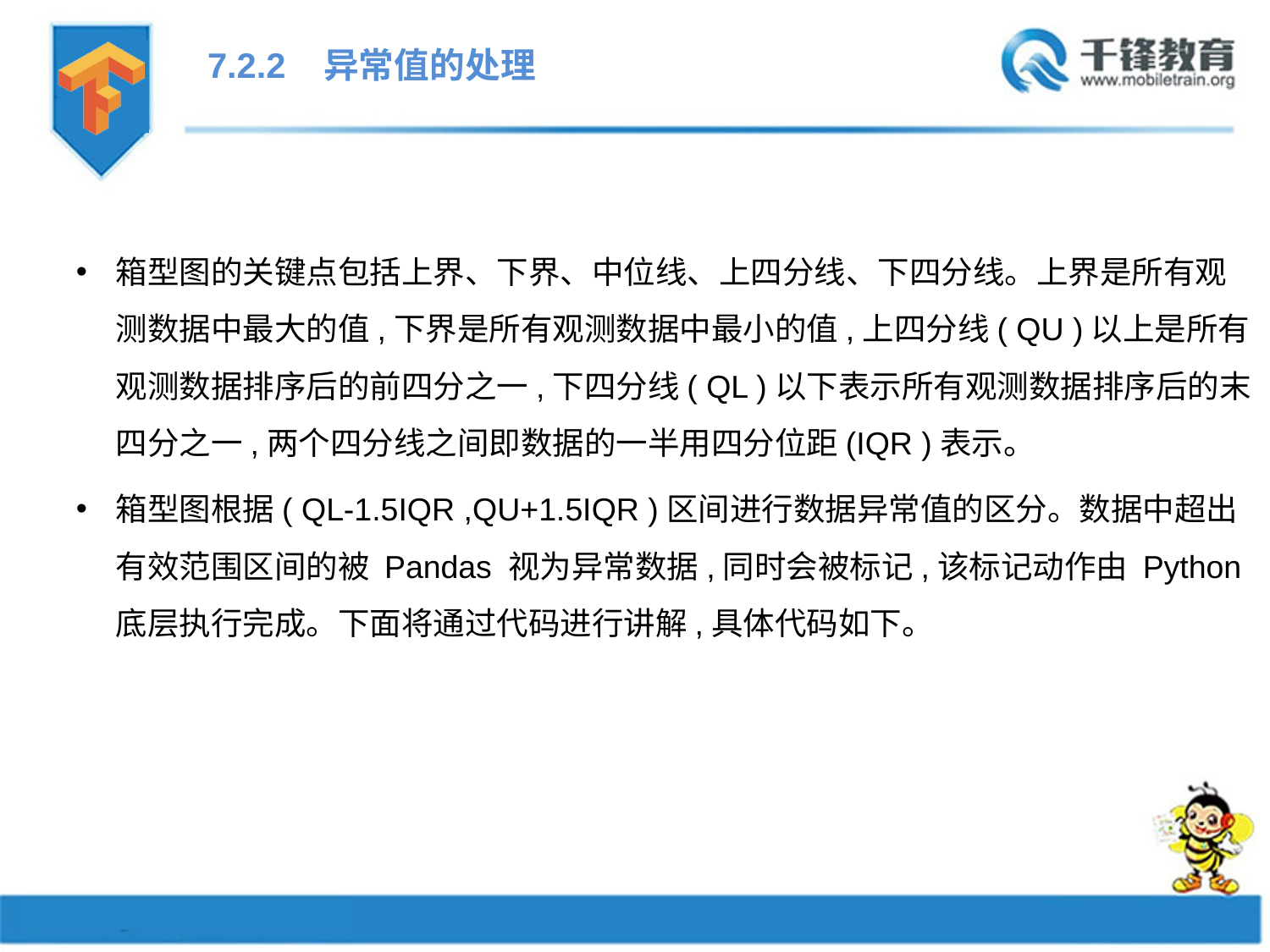

7.2.2   异常值的处理
箱型图的关键点包括上界、下界、中位线、上四分线、下四分线。上界是所有观测数据中最大的值,下界是所有观测数据中最小的值,上四分线( QU )以上是所有观测数据排序后的前四分之一,下四分线( QL )以下表示所有观测数据排序后的末四分之一,两个四分线之间即数据的一半用四分位距(IQR )表示。
箱型图根据( QL-1.5IQR ,QU+1.5IQR )区间进行数据异常值的区分。数据中超出有效范围区间的被 Pandas 视为异常数据,同时会被标记,该标记动作由 Python 底层执行完成。下面将通过代码进行讲解,具体代码如下。